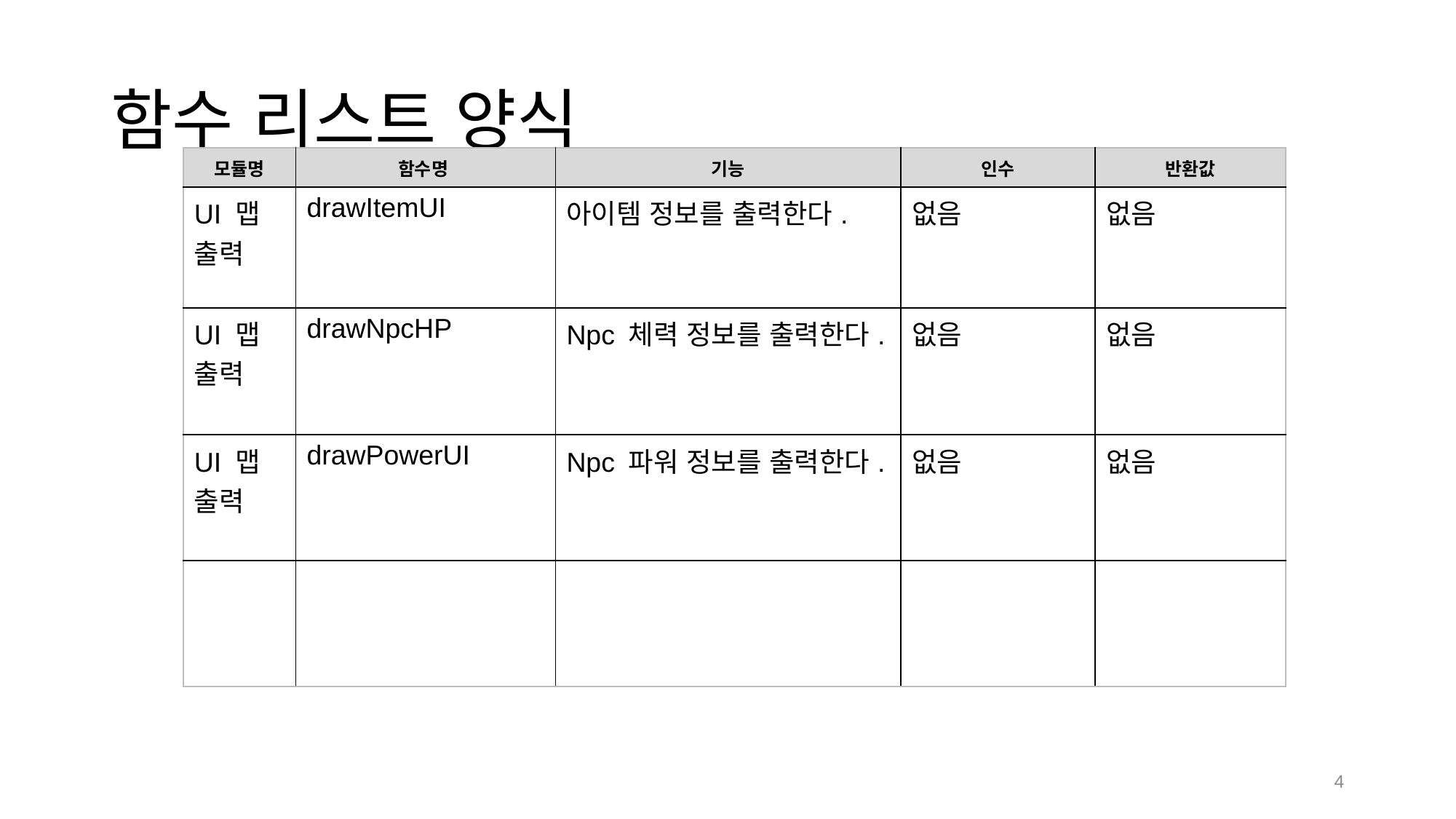

# 함수 리스트 양식
| 모듈명 | 함수명 | 기능 | 인수 | 반환값 |
| --- | --- | --- | --- | --- |
| UI 맵 출력 | drawItemUI | 아이템 정보를 출력한다. | 없음 | 없음 |
| UI 맵 출력 | drawNpcHP | Npc 체력 정보를 출력한다. | 없음 | 없음 |
| UI 맵 출력 | drawPowerUI | Npc 파워 정보를 출력한다. | 없음 | 없음 |
|  |  |  |  |  |
4